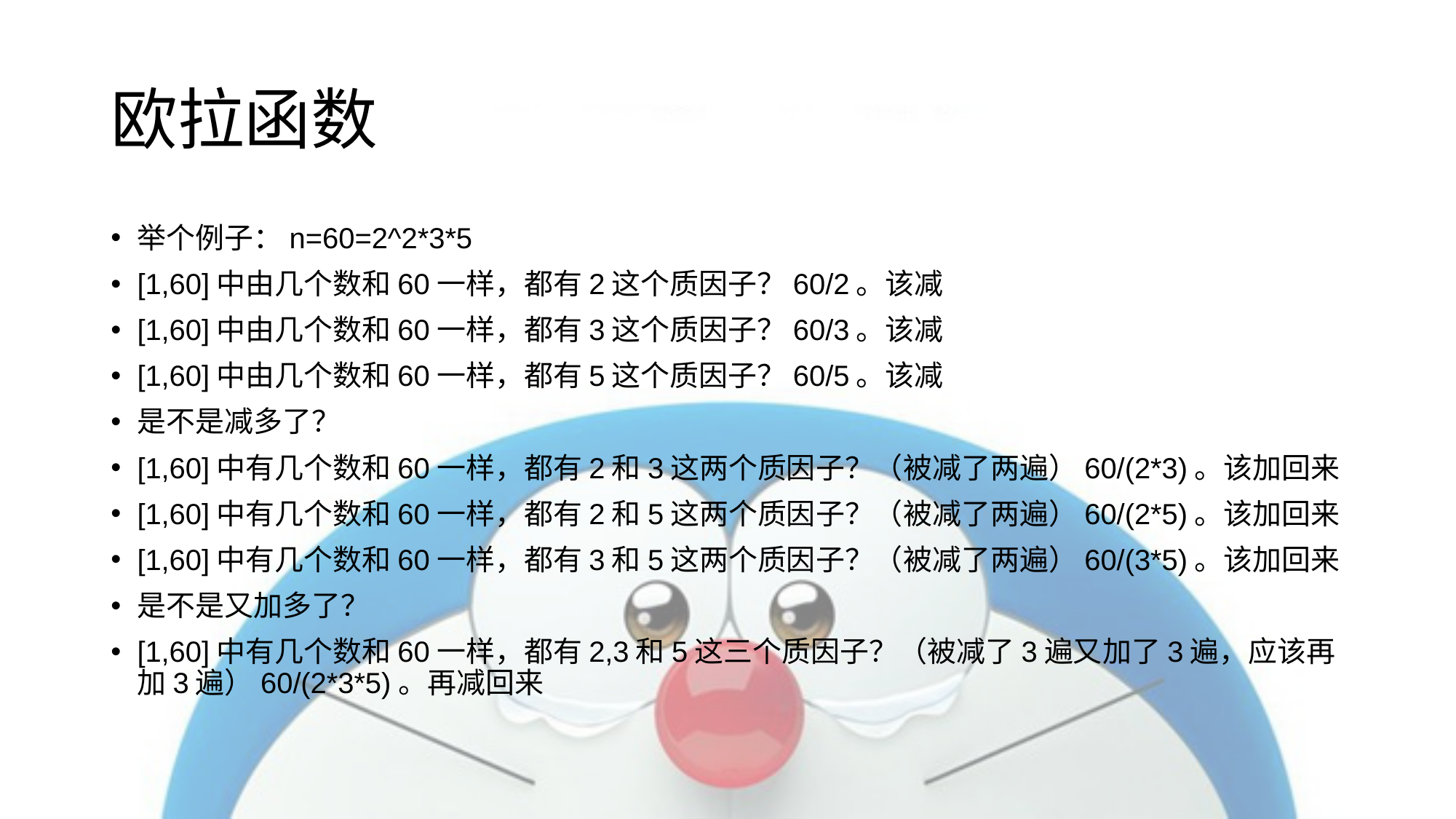

# 欧拉函数
举个例子：n=60=2^2*3*5
[1,60]中由几个数和60一样，都有2这个质因子？60/2。该减
[1,60]中由几个数和60一样，都有3这个质因子？60/3。该减
[1,60]中由几个数和60一样，都有5这个质因子？60/5。该减
是不是减多了？
[1,60]中有几个数和60一样，都有2和3这两个质因子？（被减了两遍）60/(2*3)。该加回来
[1,60]中有几个数和60一样，都有2和5这两个质因子？（被减了两遍）60/(2*5)。该加回来
[1,60]中有几个数和60一样，都有3和5这两个质因子？（被减了两遍）60/(3*5)。该加回来
是不是又加多了？
[1,60]中有几个数和60一样，都有2,3和5这三个质因子？（被减了3遍又加了3遍，应该再加3遍）60/(2*3*5)。再减回来